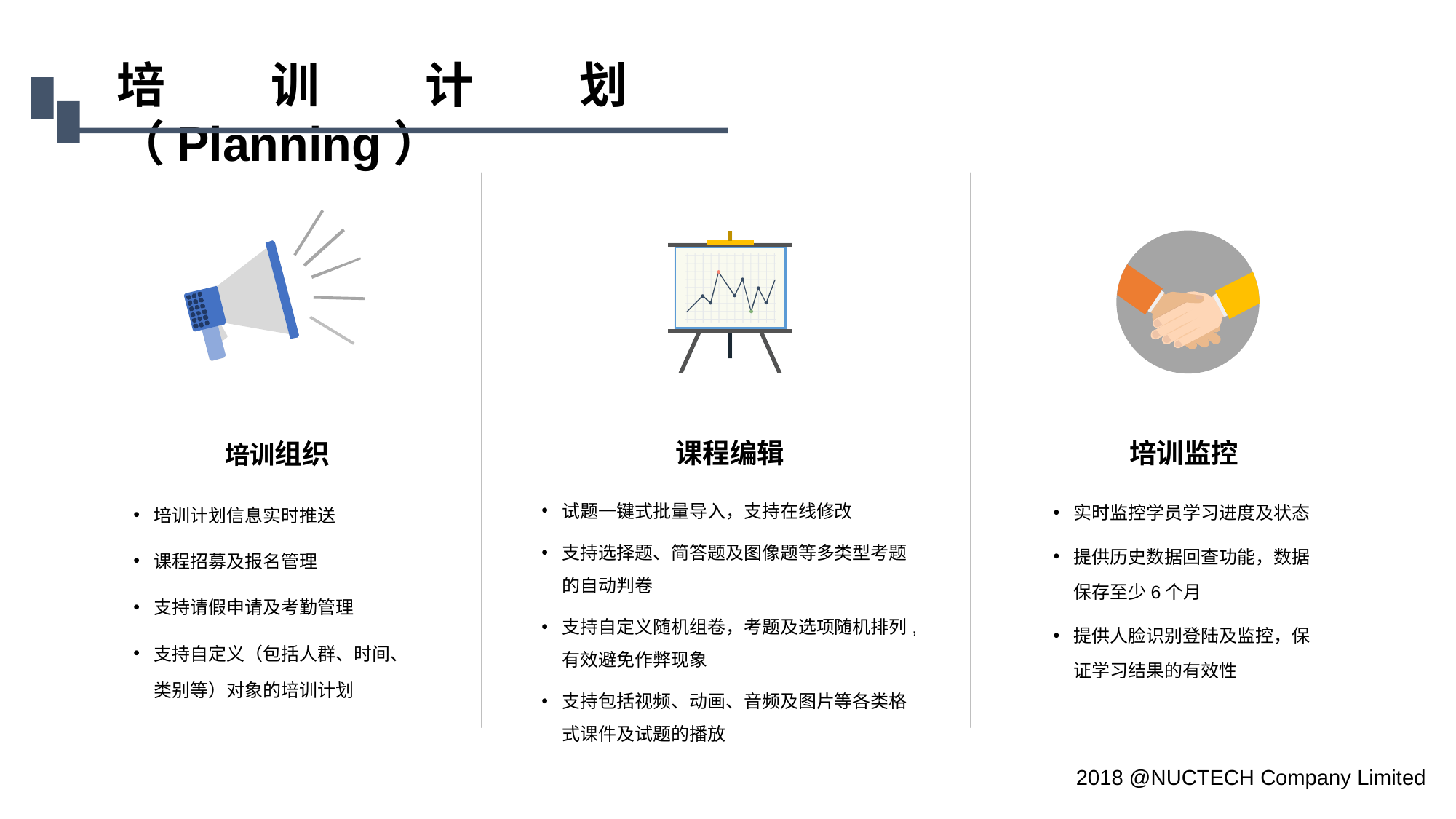

培训计划（Planning）

培训组织
课程编辑
培训监控
培训计划信息实时推送
课程招募及报名管理
支持请假申请及考勤管理
支持自定义（包括人群、时间、类别等）对象的培训计划

试题一键式批量导入，支持在线修改
支持选择题、简答题及图像题等多类型考题的自动判卷
支持自定义随机组卷，考题及选项随机排列,有效避免作弊现象
支持包括视频、动画、音频及图片等各类格式课件及试题的播放
实时监控学员学习进度及状态
提供历史数据回查功能，数据保存至少6个月
提供人脸识别登陆及监控，保证学习结果的有效性
2018 @NUCTECH Company Limited